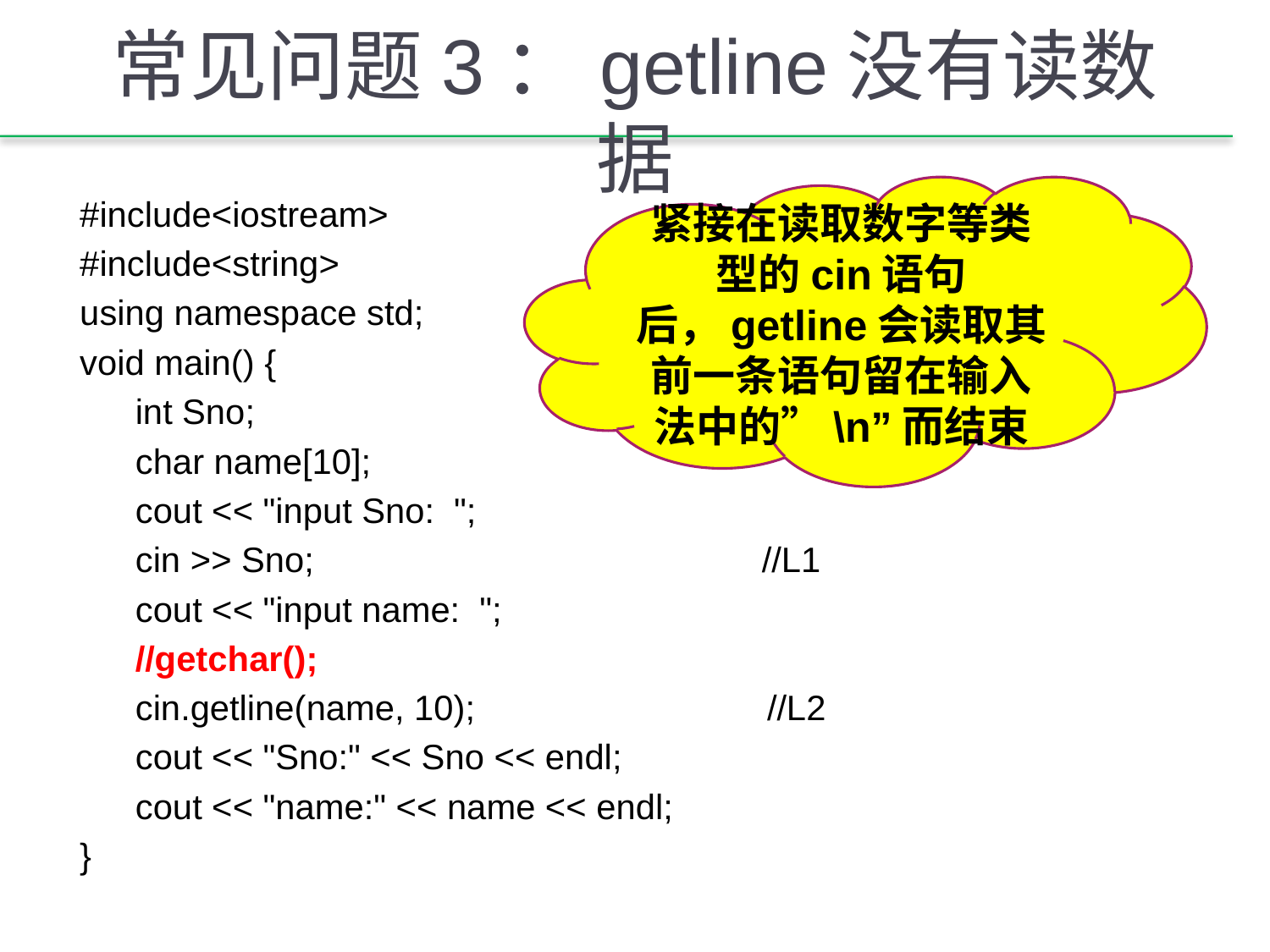

# 常见问题3：getline没有读数据
紧接在读取数字等类型的cin语句后，getline会读取其前一条语句留在输入法中的”\n”而结束
#include<iostream>
#include<string>
using namespace std;
void main() {
int Sno;
char name[10];
cout << "input Sno:  ";
cin >> Sno;                                              //L1
cout << "input name:  ";
//getchar();
cin.getline(name, 10);                              //L2
cout << "Sno:" << Sno << endl;
cout << "name:" << name << endl;
}